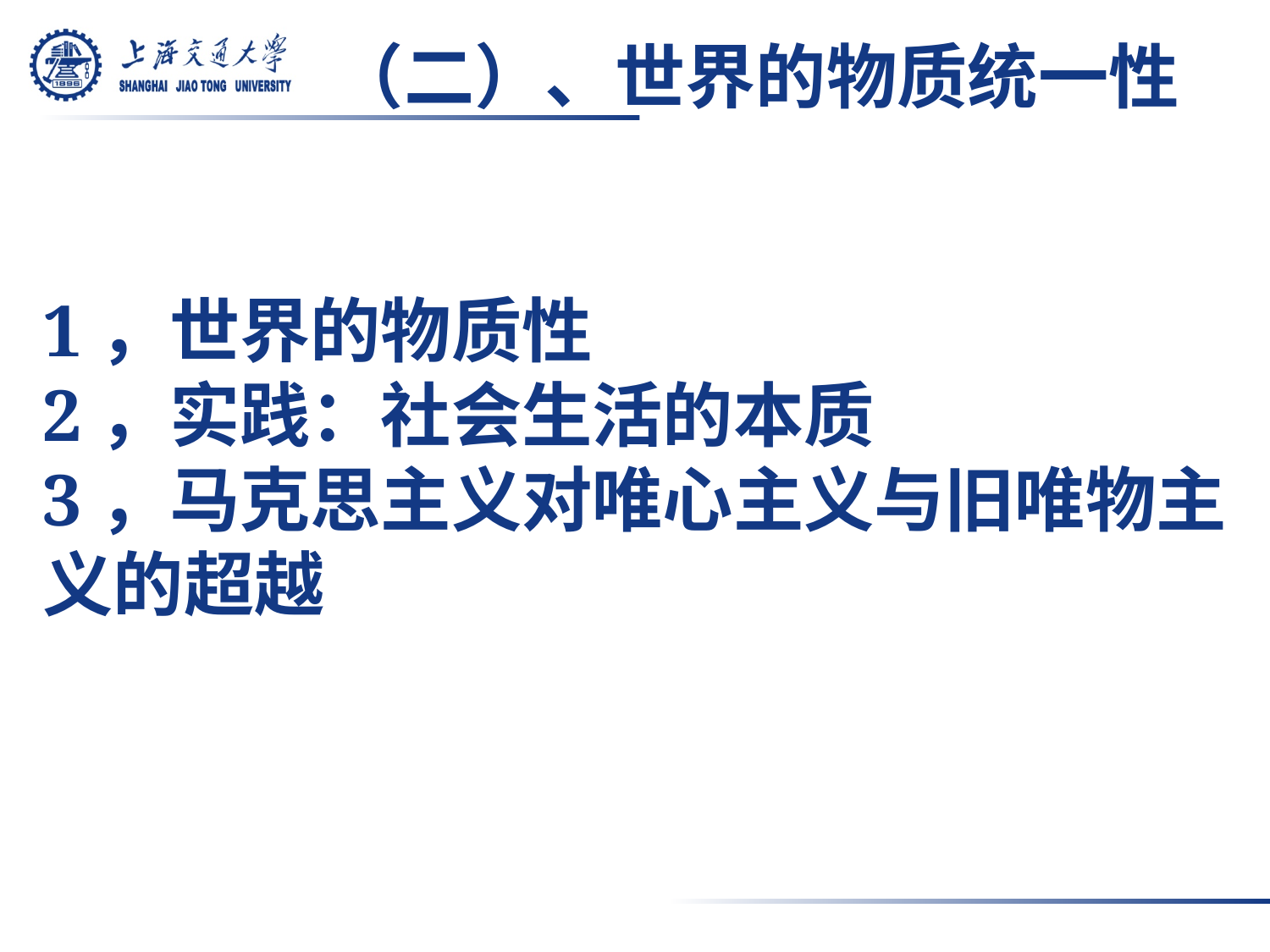

# （二）、世界的物质统一性 1，世界的物质性 2，实践：社会生活的本质 3，马克思主义对唯心主义与旧唯物主义的超越